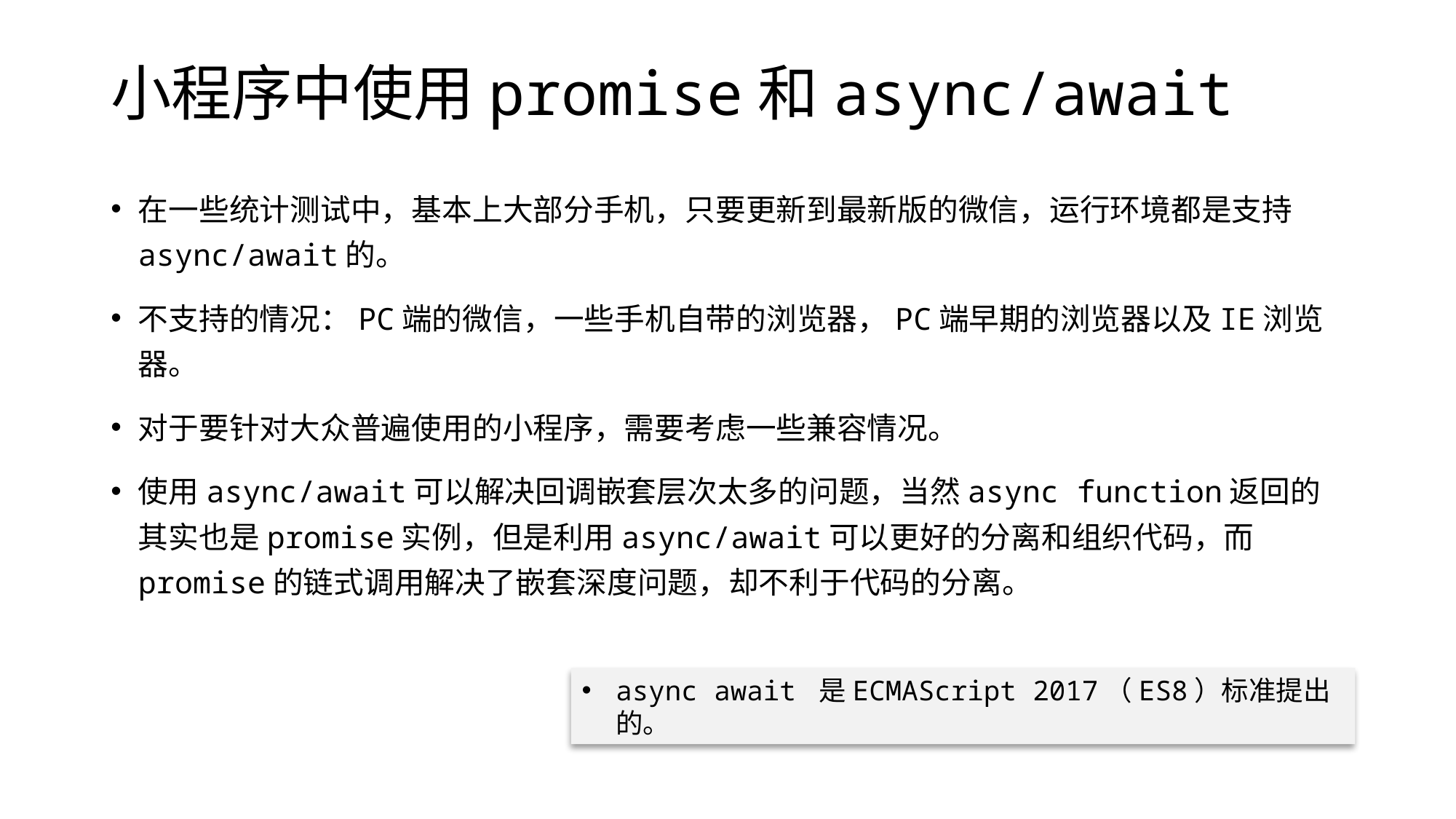

# 小程序中使用promise和async/await
在一些统计测试中，基本上大部分手机，只要更新到最新版的微信，运行环境都是支持async/await的。
不支持的情况：PC端的微信，一些手机自带的浏览器，PC端早期的浏览器以及IE浏览器。
对于要针对大众普遍使用的小程序，需要考虑一些兼容情况。
使用async/await可以解决回调嵌套层次太多的问题，当然async function返回的其实也是promise实例，但是利用async/await可以更好的分离和组织代码，而promise的链式调用解决了嵌套深度问题，却不利于代码的分离。
async await 是ECMAScript 2017（ES8）标准提出的。